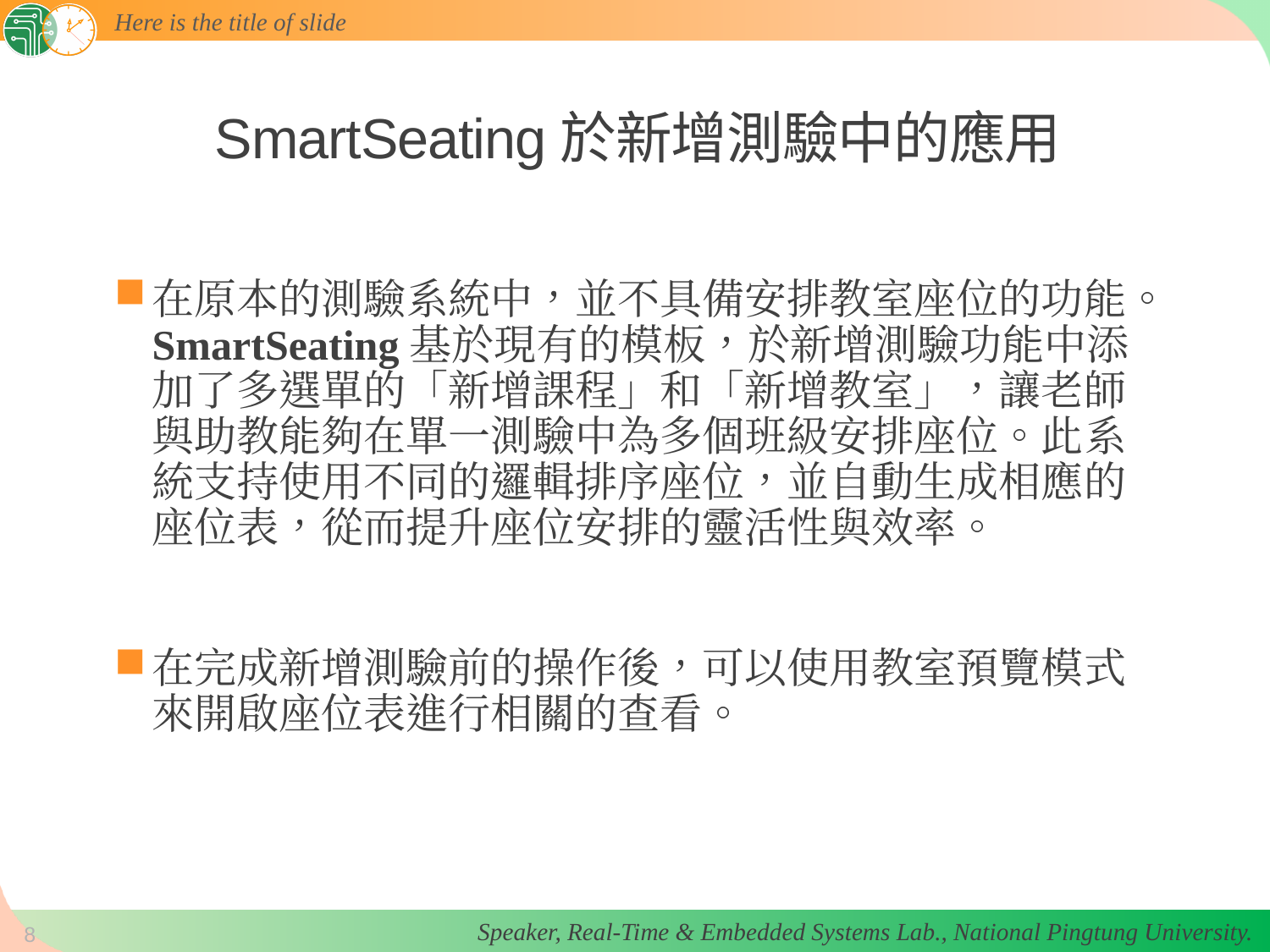

# SmartSeating於新增測驗中的應用

在原本的測驗系統中，並不具備安排教室座位的功能。SmartSeating基於現有的模板，於新增測驗功能中添加了多選單的「新增課程」和「新增教室」，讓老師與助教能夠在單一測驗中為多個班級安排座位。此系統支持使用不同的邏輯排序座位，並自動生成相應的座位表，從而提升座位安排的靈活性與效率。

在完成新增測驗前的操作後，可以使用教室預覽模式來開啟座位表進行相關的查看。
8